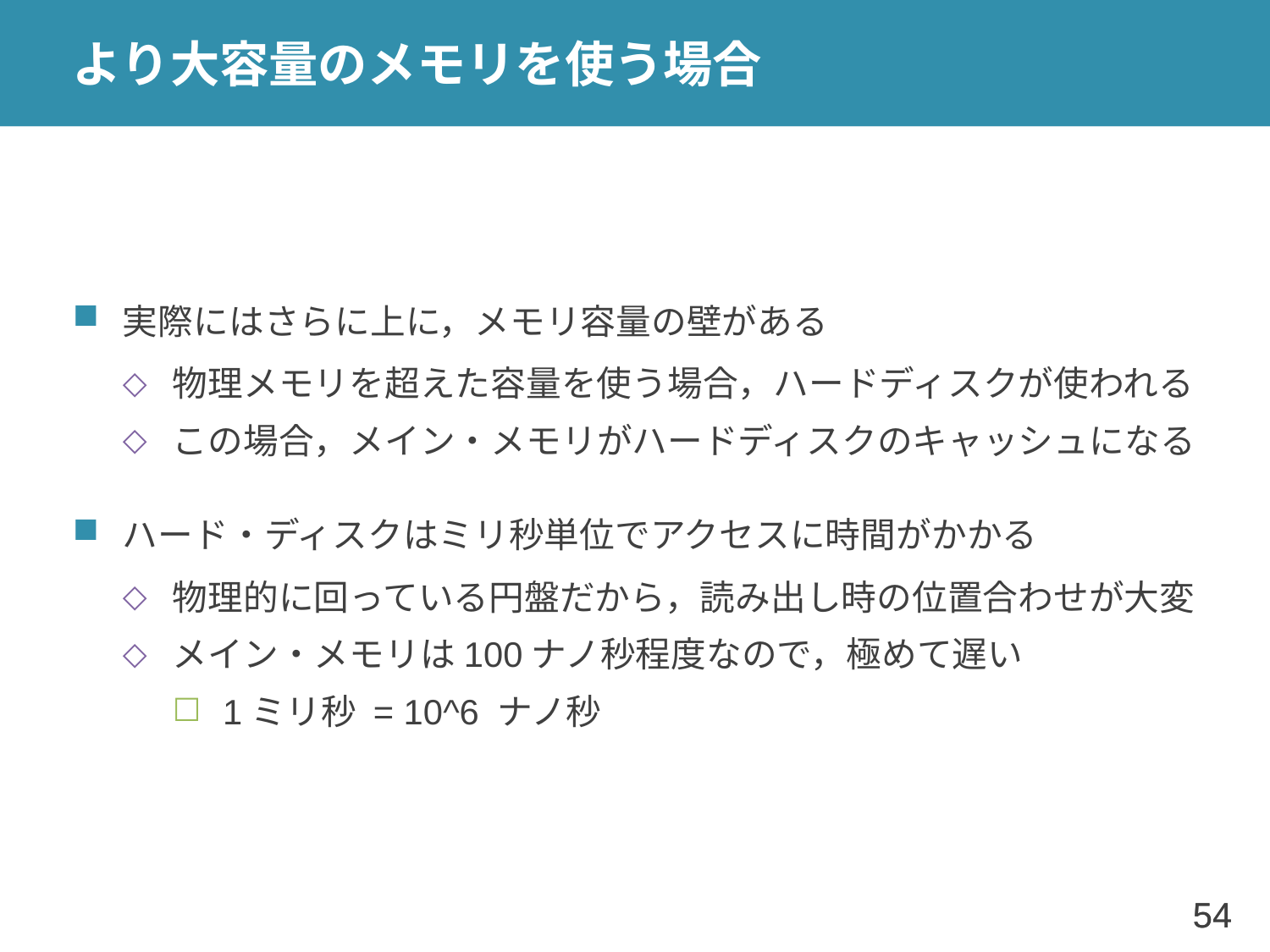

# より大容量のメモリを使う場合
実際にはさらに上に，メモリ容量の壁がある
物理メモリを超えた容量を使う場合，ハードディスクが使われる
この場合，メイン・メモリがハードディスクのキャッシュになる
ハード・ディスクはミリ秒単位でアクセスに時間がかかる
物理的に回っている円盤だから，読み出し時の位置合わせが大変
メイン・メモリは100ナノ秒程度なので，極めて遅い
1ミリ秒 = 10^6 ナノ秒